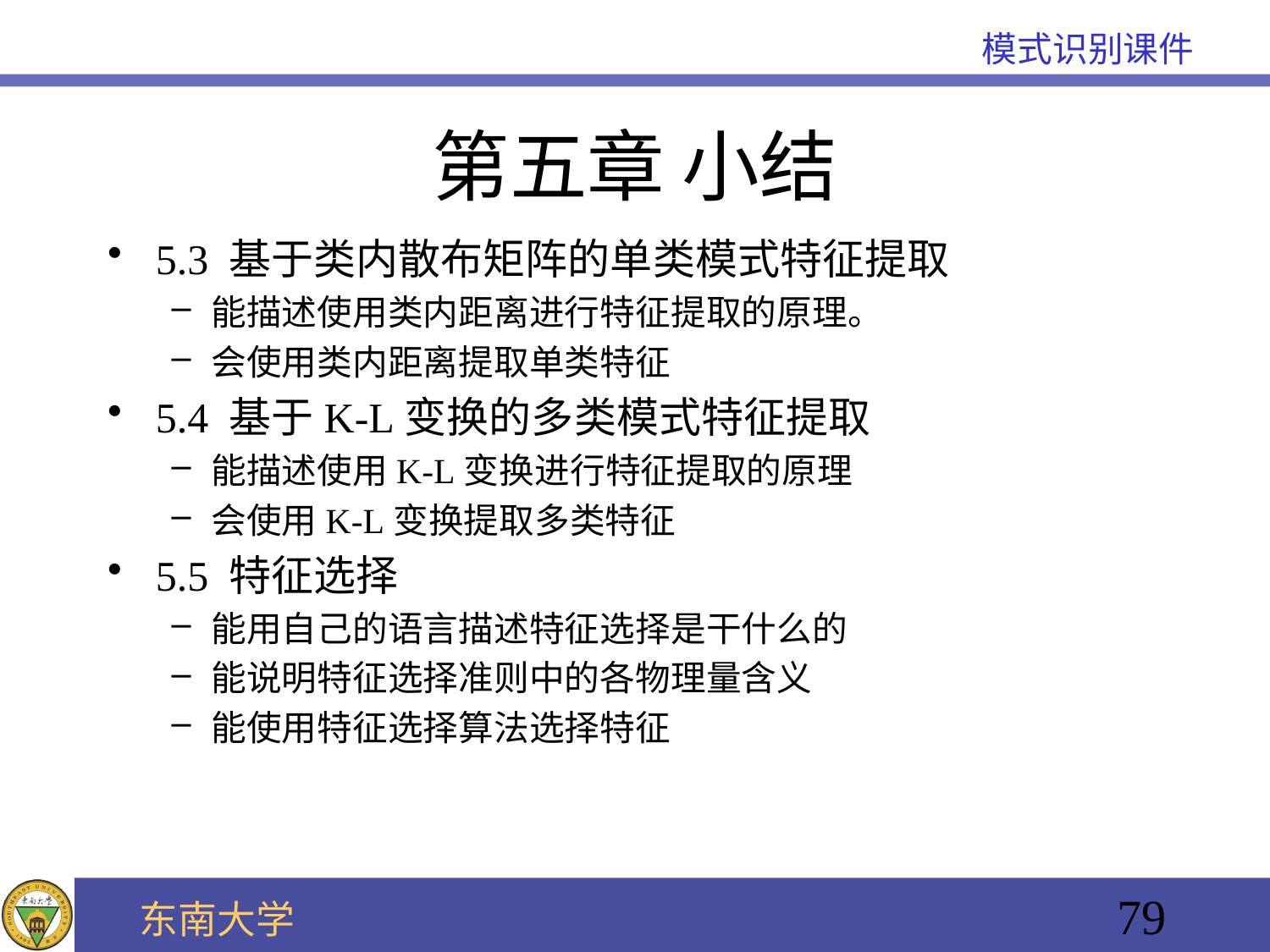

# 第五章 小结
5.3 基于类内散布矩阵的单类模式特征提取
能描述使用类内距离进行特征提取的原理。
会使用类内距离提取单类特征
5.4 基于K-L变换的多类模式特征提取
能描述使用K-L变换进行特征提取的原理
会使用K-L变换提取多类特征
5.5 特征选择
能用自己的语言描述特征选择是干什么的
能说明特征选择准则中的各物理量含义
能使用特征选择算法选择特征
79